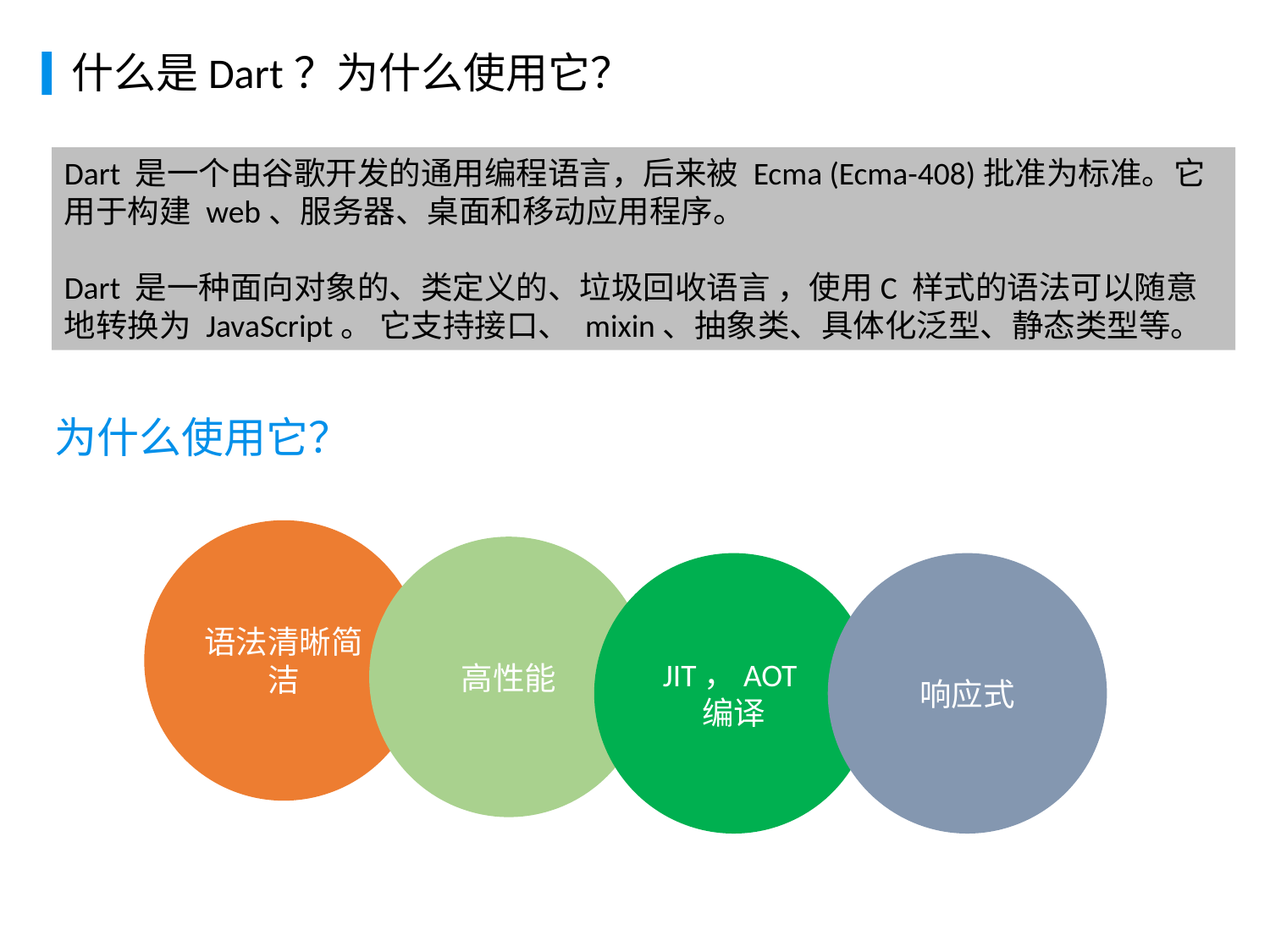

什么是Dart？为什么使用它？

Dart 是一个由谷歌开发的通用编程语言，后来被 Ecma (Ecma-408)批准为标准。它用于构建 web、服务器、桌面和移动应用程序。

Dart 是一种面向对象的、类定义的、垃圾回收语言 ，使用C 样式的语法可以随意地转换为 JavaScript。 它支持接口、 mixin、抽象类、具体化泛型、静态类型等。
为什么使用它？
语法清晰简洁
高性能
响应式
JIT，AOT编译